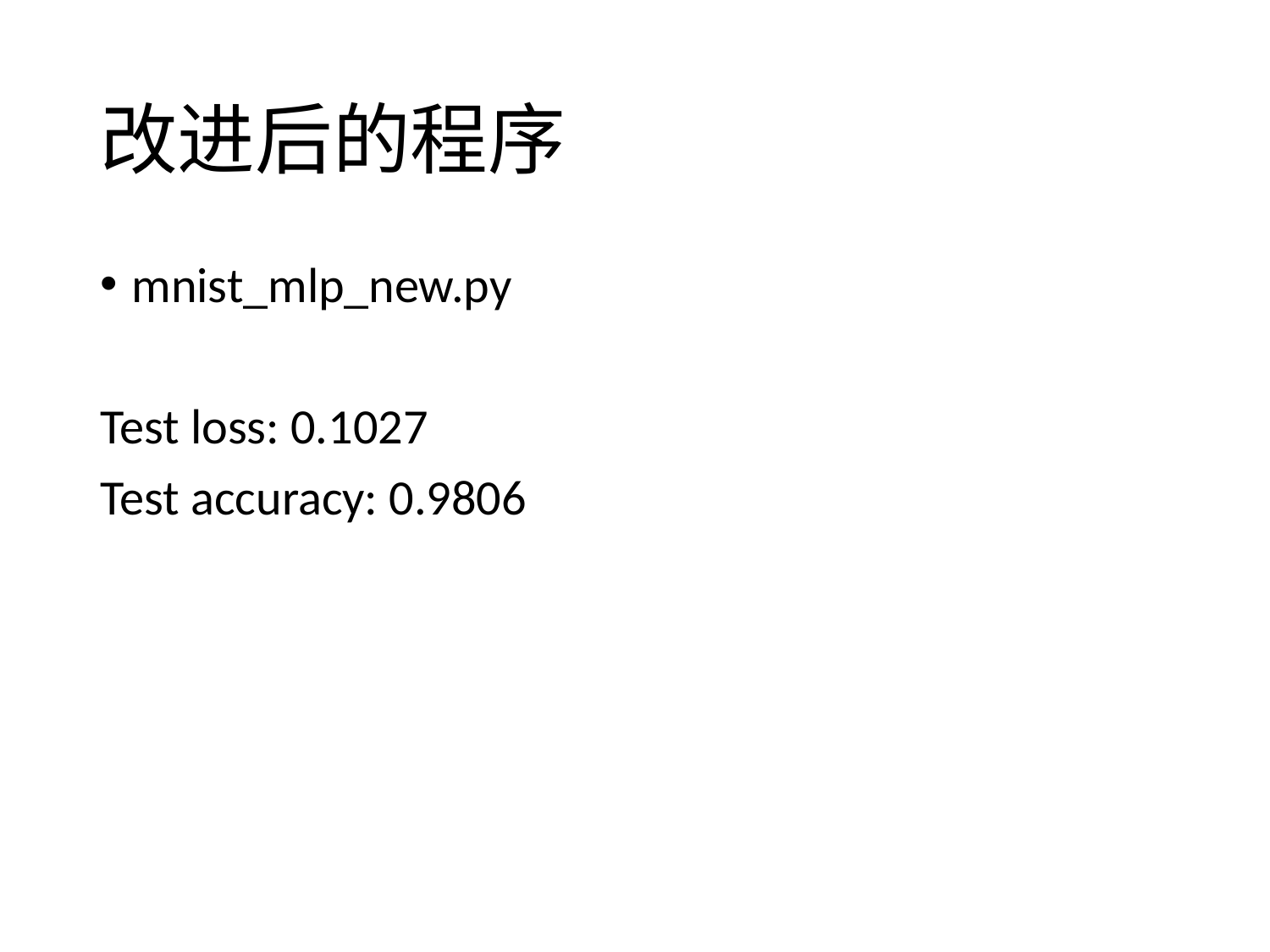

# 改进后的程序
mnist_mlp_new.py

Test loss: 0.1027
Test accuracy: 0.9806